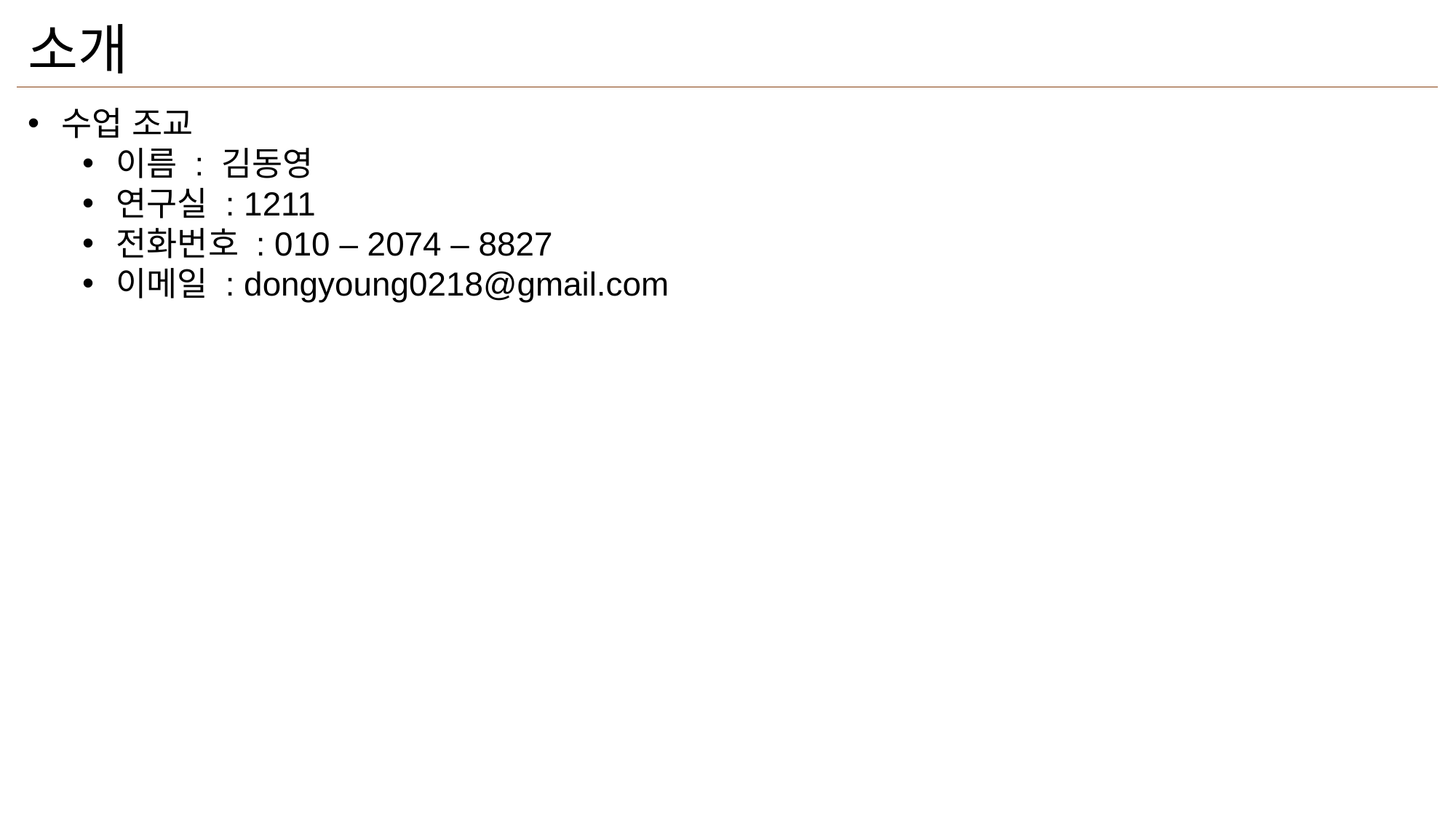

소개
수업 조교
이름 : 김동영
연구실 : 1211
전화번호 : 010 – 2074 – 8827
이메일 : dongyoung0218@gmail.com